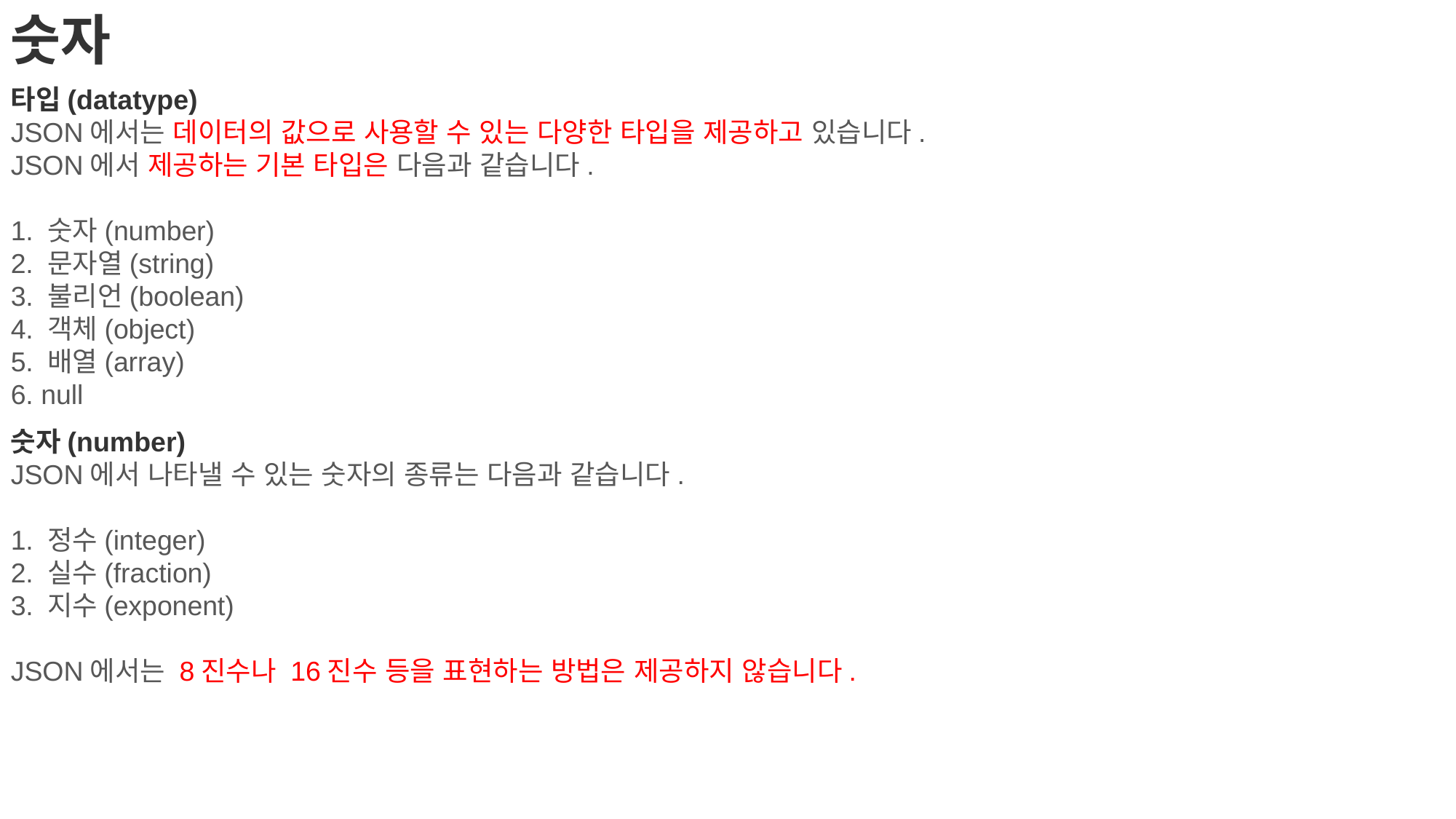

숫자
타입(datatype)
JSON에서는 데이터의 값으로 사용할 수 있는 다양한 타입을 제공하고 있습니다.
JSON에서 제공하는 기본 타입은 다음과 같습니다.

1. 숫자(number)
2. 문자열(string)
3. 불리언(boolean)
4. 객체(object)
5. 배열(array)
6. null
숫자(number)
JSON에서 나타낼 수 있는 숫자의 종류는 다음과 같습니다.

1. 정수(integer)
2. 실수(fraction)
3. 지수(exponent)

JSON에서는 8진수나 16진수 등을 표현하는 방법은 제공하지 않습니다.